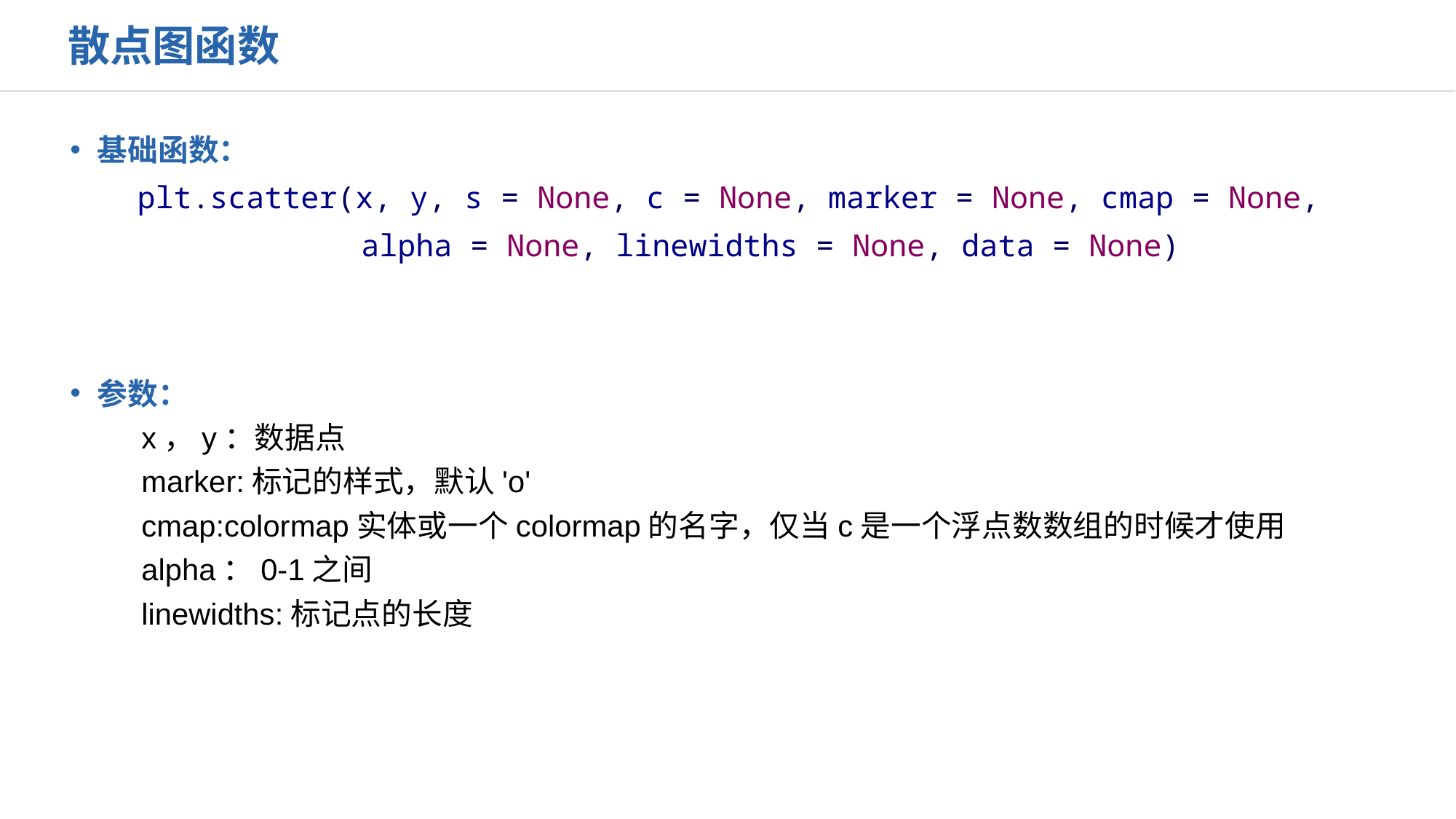

散点图函数
基础函数：
        plt.scatter(x, y, s = None, c = None, marker = None, cmap = None,
                alpha = None, linewidths = None, data = None)

参数：
  x，y：数据点
  marker:标记的样式，默认'o'
  cmap:colormap实体或一个colormap的名字，仅当c是一个浮点数数组的时候才使用
  alpha：0-1之间
  linewidths:标记点的长度